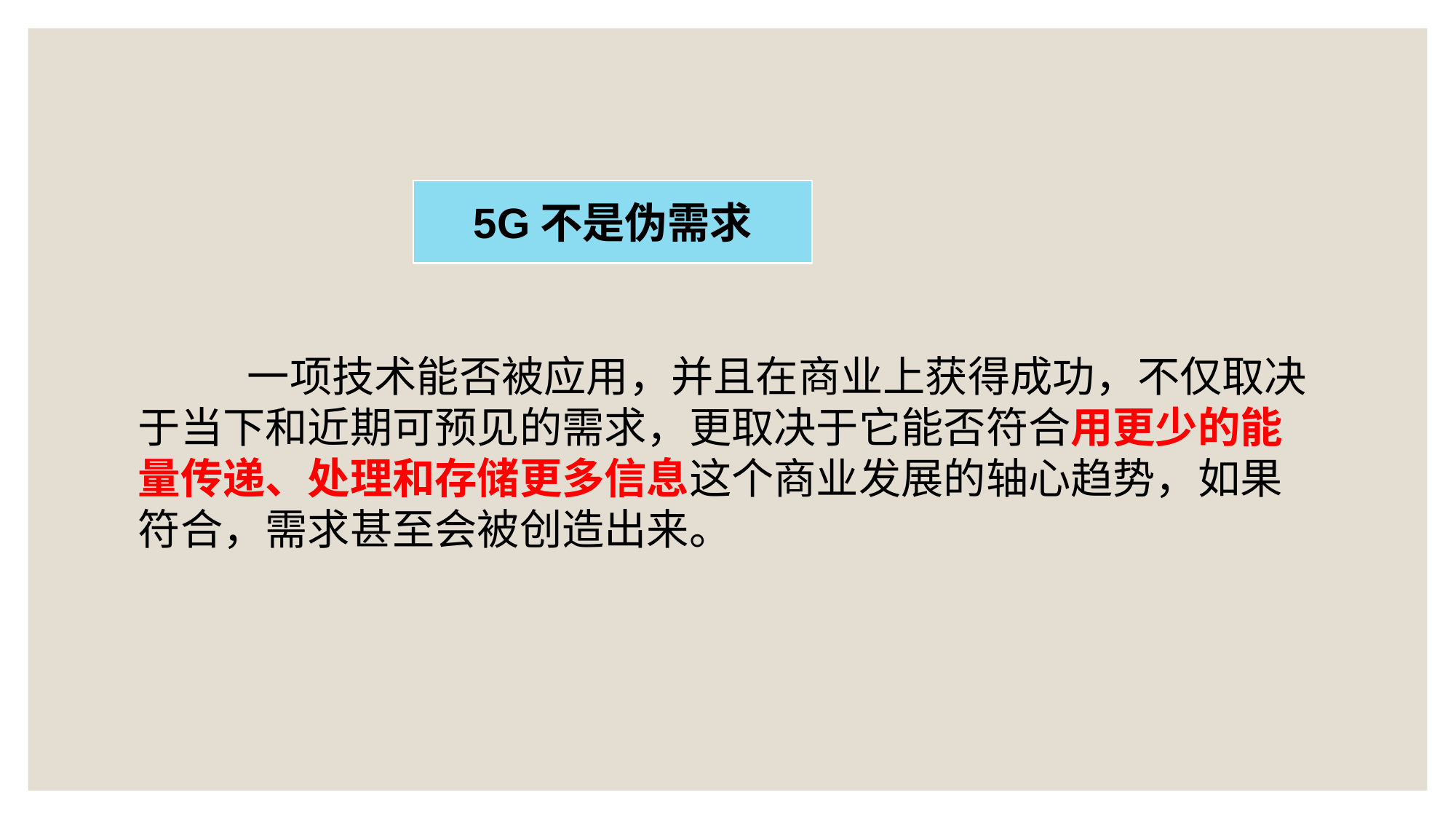

5G不是伪需求
	一项技术能否被应用，并且在商业上获得成功，不仅取决于当下和近期可预见的需求，更取决于它能否符合用更少的能量传递、处理和存储更多信息这个商业发展的轴心趋势，如果符合，需求甚至会被创造出来。